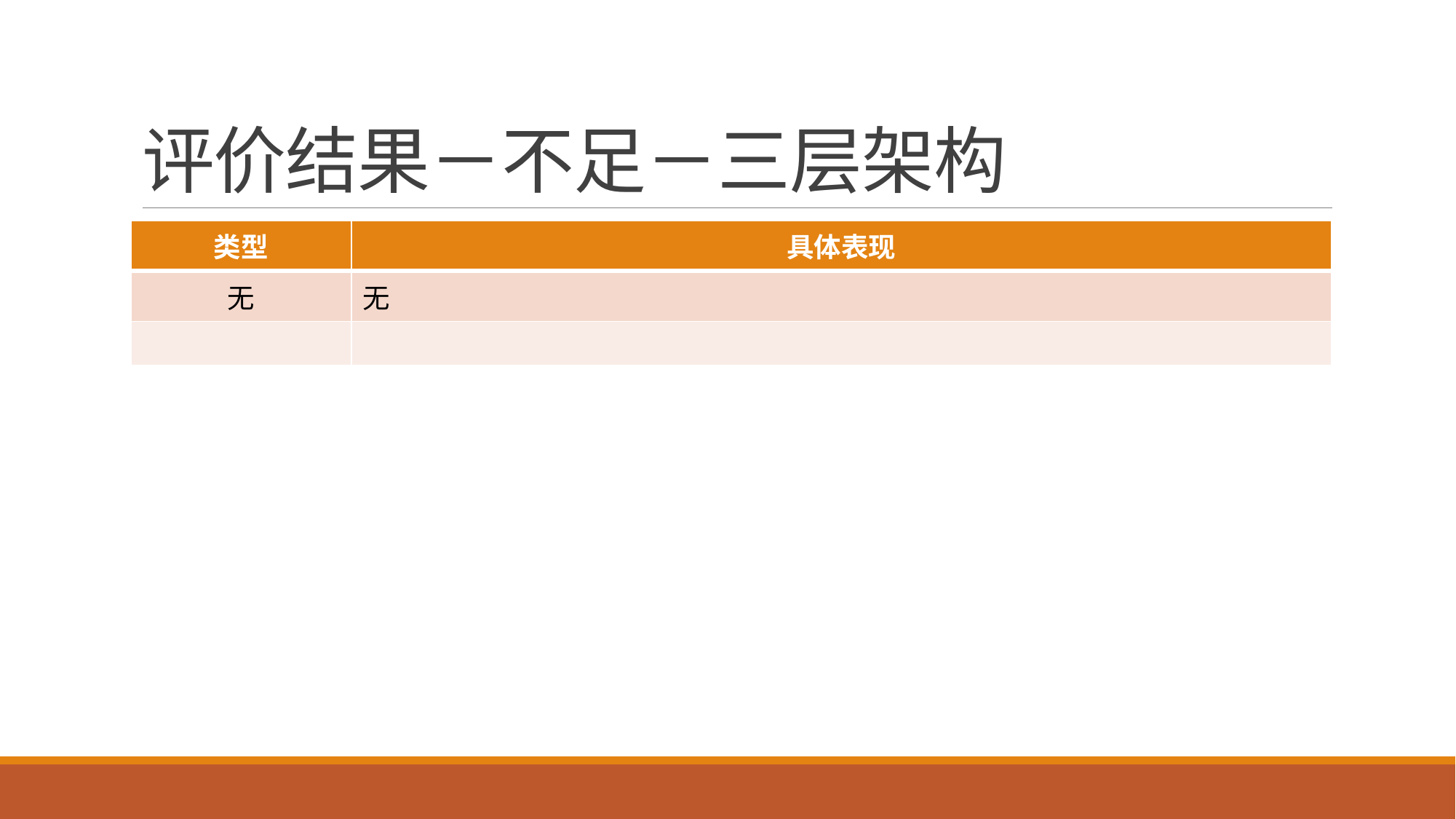

# 评价结果－不足－三层架构
| 类型 | 具体表现 |
| --- | --- |
| 无 | 无 |
|  |  |